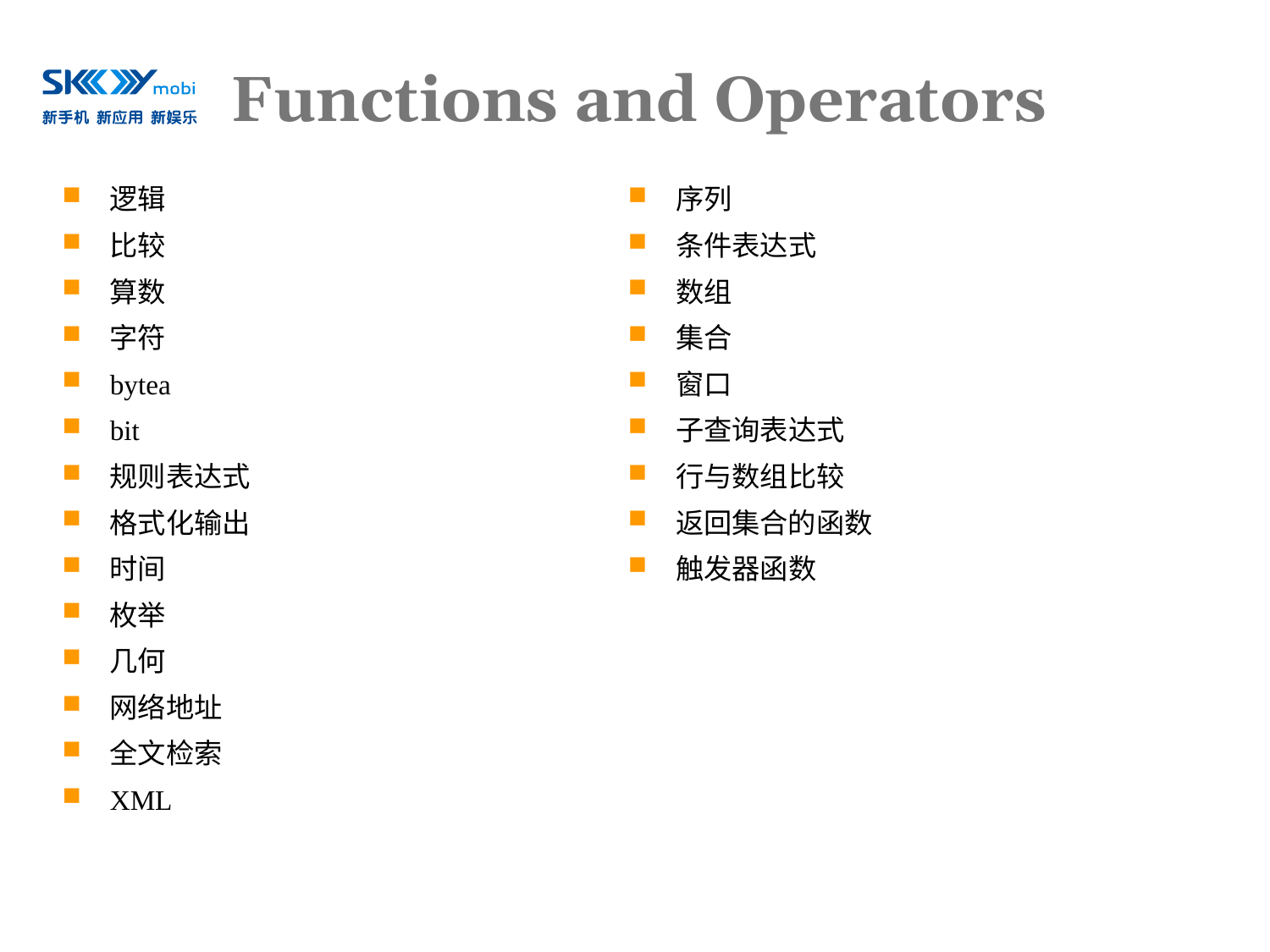

# Functions and Operators
逻辑
比较
算数
字符
bytea
bit
规则表达式
格式化输出
时间
枚举
几何
网络地址
全文检索
XML
序列
条件表达式
数组
集合
窗口
子查询表达式
行与数组比较
返回集合的函数
触发器函数